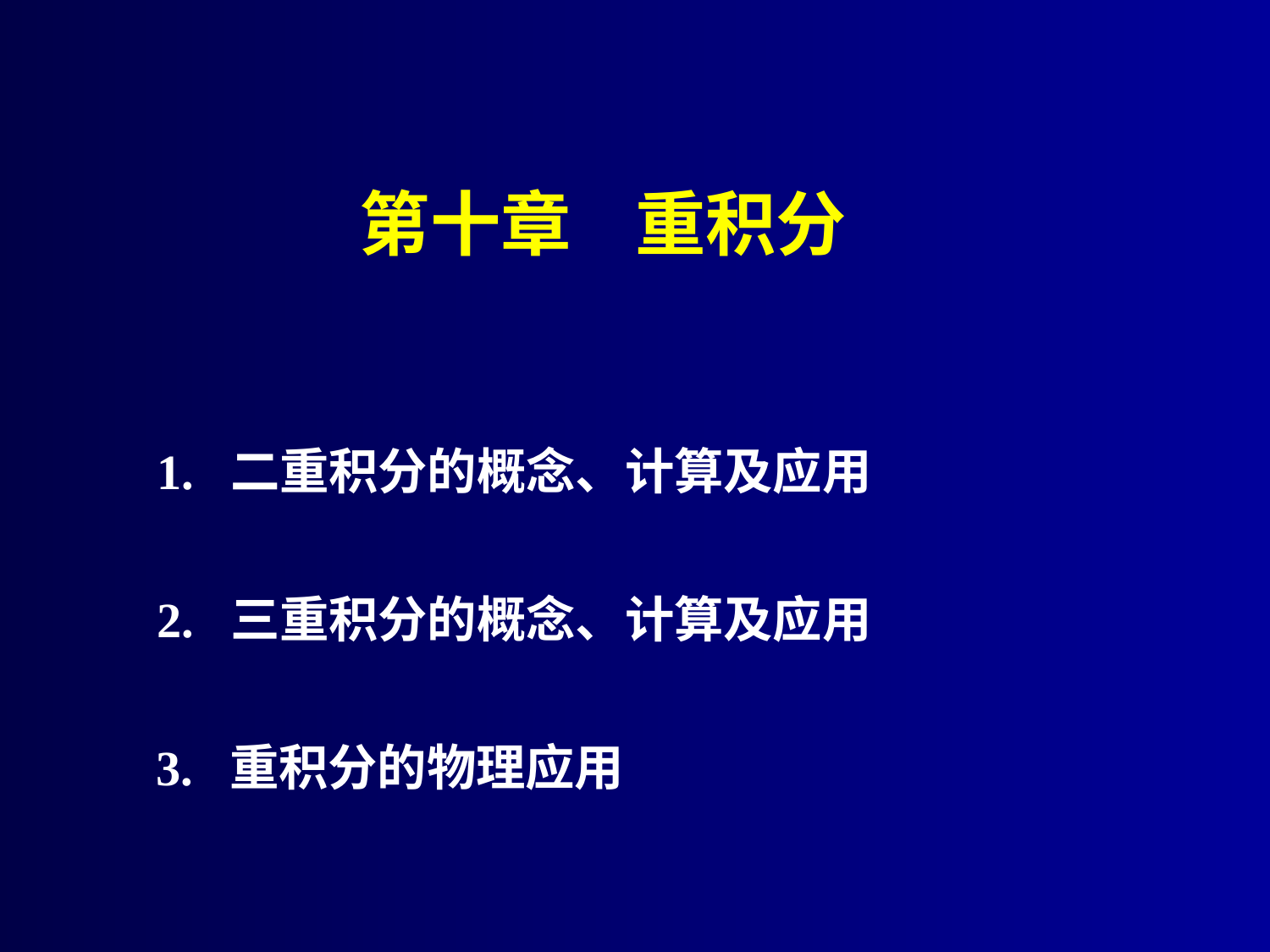

第十章    重积分
1.  二重积分的概念、计算及应用
2.  三重积分的概念、计算及应用
3.  重积分的物理应用